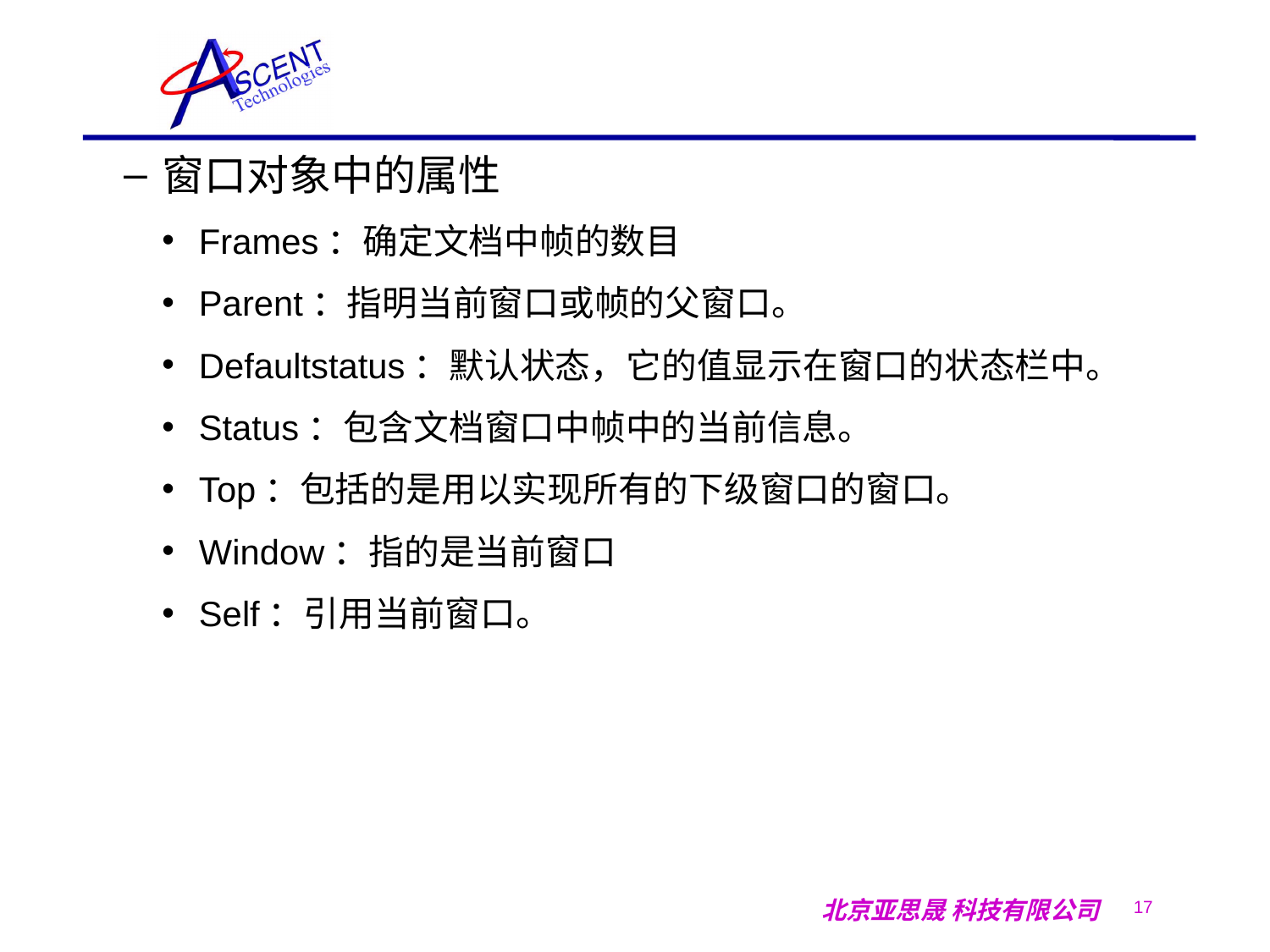

窗口对象中的属性
Frames：确定文档中帧的数目
Parent：指明当前窗口或帧的父窗口。
Defaultstatus：默认状态，它的值显示在窗口的状态栏中。
Status：包含文档窗口中帧中的当前信息。
Top：包括的是用以实现所有的下级窗口的窗口。
Window：指的是当前窗口
Self：引用当前窗口。